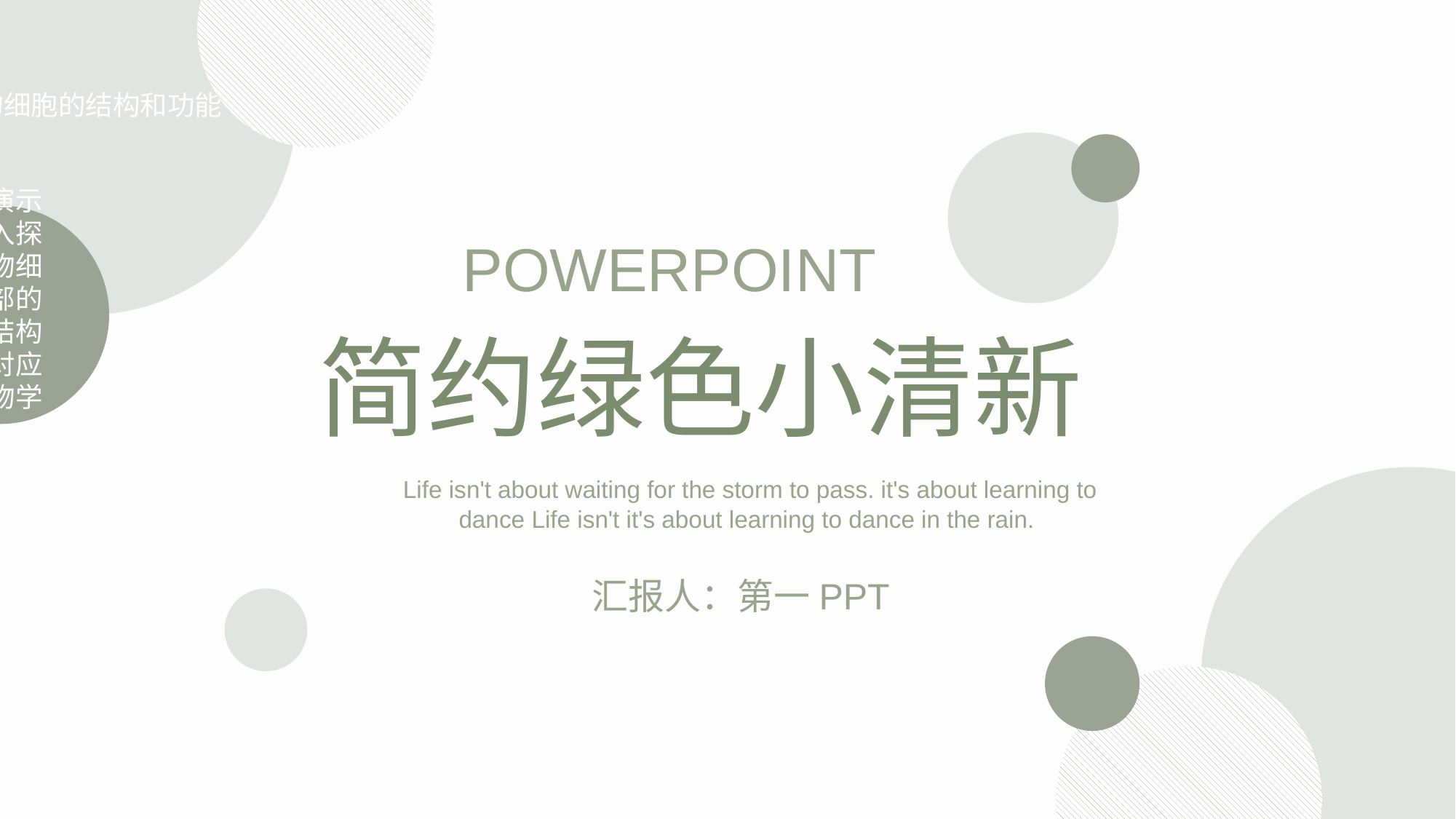

植物细胞的结构和功能

本次演示将深入探讨植物细胞内部的复杂结构及其对应的生物学功能。
POWERPOINT
简约绿色小清新

 Life isn't about waiting for the storm to pass. it's about learning to dance Life isn't it's about learning to dance in the rain.
汇报人：第一PPT